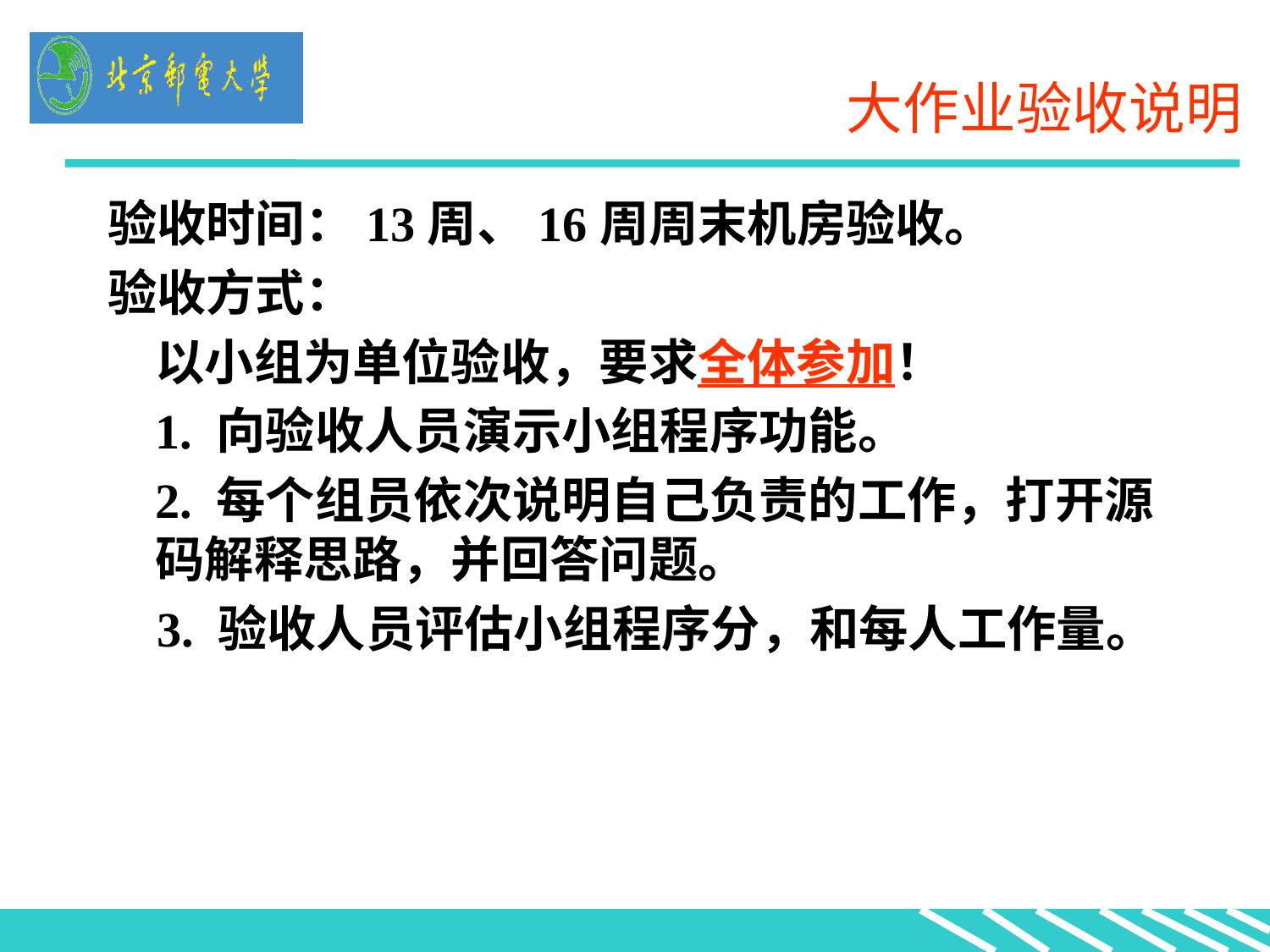

# 大作业验收说明
验收时间：13周、16周周末机房验收。
验收方式：
	以小组为单位验收，要求全体参加！
	1. 向验收人员演示小组程序功能。
	2. 每个组员依次说明自己负责的工作，打开源码解释思路，并回答问题。
    3. 验收人员评估小组程序分，和每人工作量。